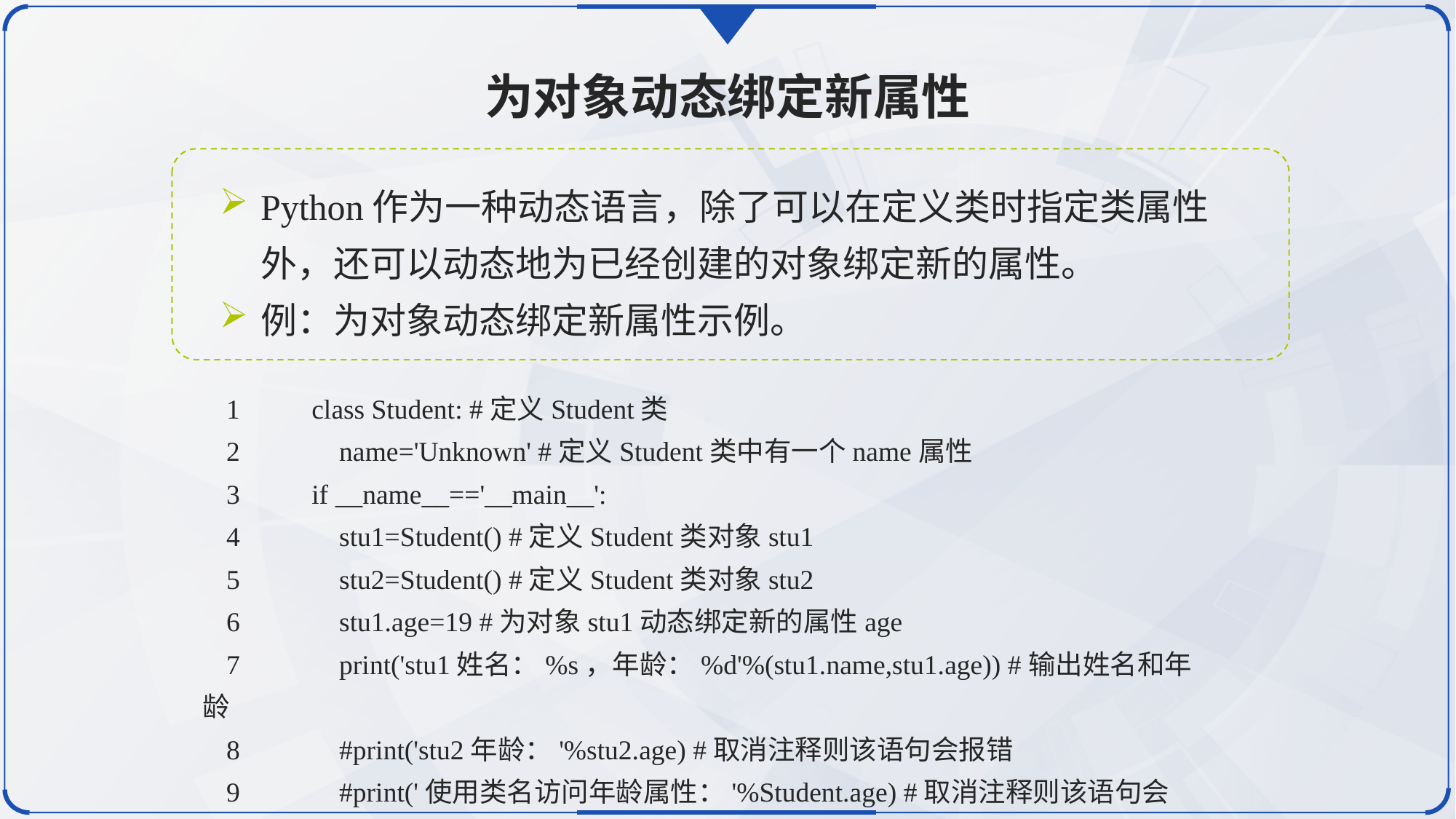

为对象动态绑定新属性

Python作为一种动态语言，除了可以在定义类时指定类属性外，还可以动态地为已经创建的对象绑定新的属性。
例：为对象动态绑定新属性示例。
1	class Student: #定义Student类
2	    name='Unknown' #定义Student类中有一个name属性
3	if __name__=='__main__':
4	    stu1=Student() #定义Student类对象stu1
5	    stu2=Student() #定义Student类对象stu2
6	    stu1.age=19 #为对象stu1动态绑定新的属性age
7	    print('stu1姓名：%s，年龄：%d'%(stu1.name,stu1.age)) #输出姓名和年龄
8	    #print('stu2年龄：'%stu2.age) #取消注释则该语句会报错
9	    #print('使用类名访问年龄属性：'%Student.age) #取消注释则该语句会报错